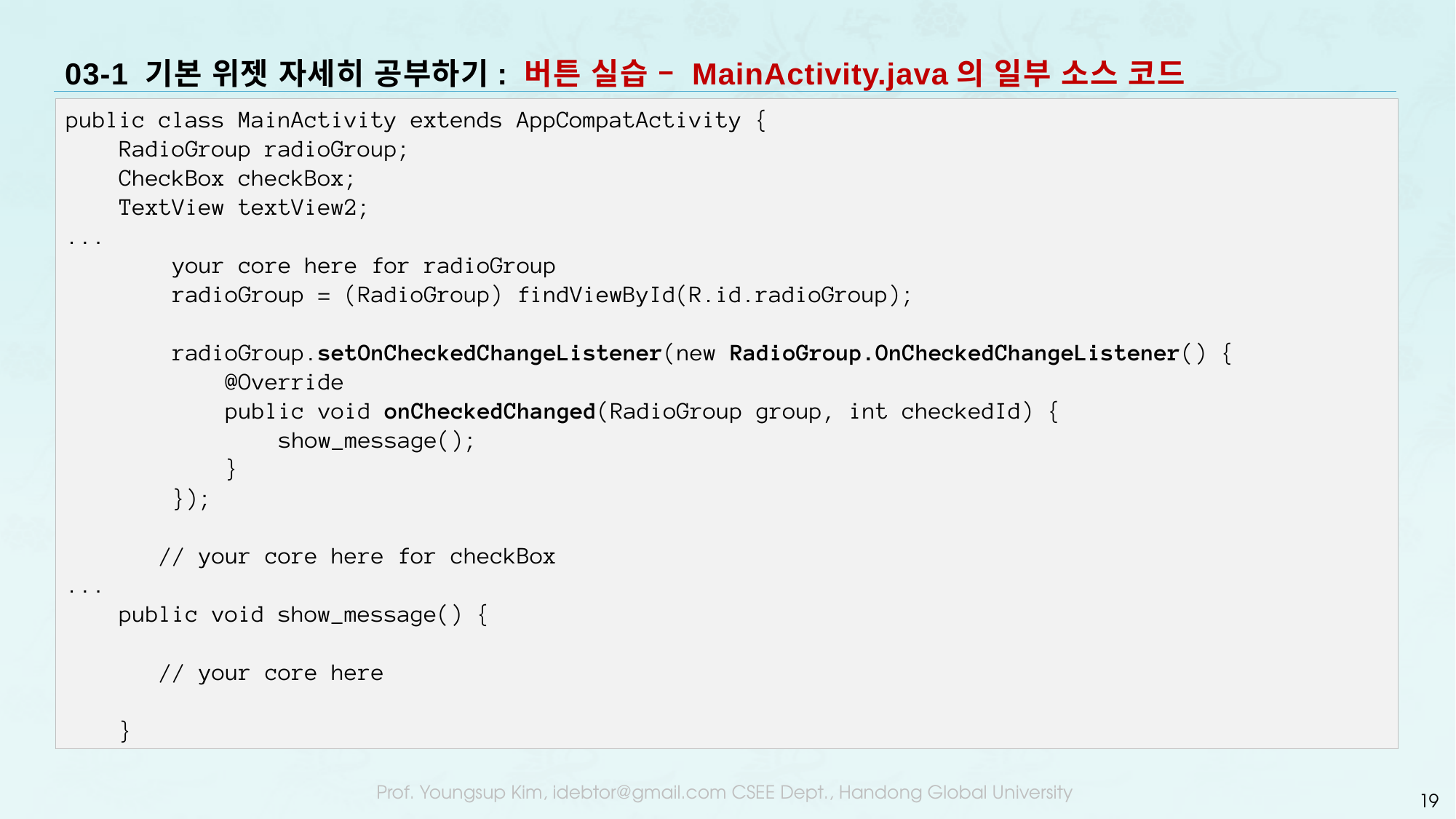

# 03-1 기본 위젯 자세히 공부하기: 버튼 실습 – MainActivity.java의 일부 소스 코드
public class MainActivity extends AppCompatActivity {
    RadioGroup radioGroup;
    CheckBox checkBox;
    TextView textView2;
...
        your core here for radioGroup
        radioGroup = (RadioGroup) findViewById(R.id.radioGroup);

        radioGroup.setOnCheckedChangeListener(new RadioGroup.OnCheckedChangeListener() {
            @Override
            public void onCheckedChanged(RadioGroup group, int checkedId) {
                show_message();
            }
        });

       // your core here for checkBox
...
    public void show_message() {

       // your core here

    }

19